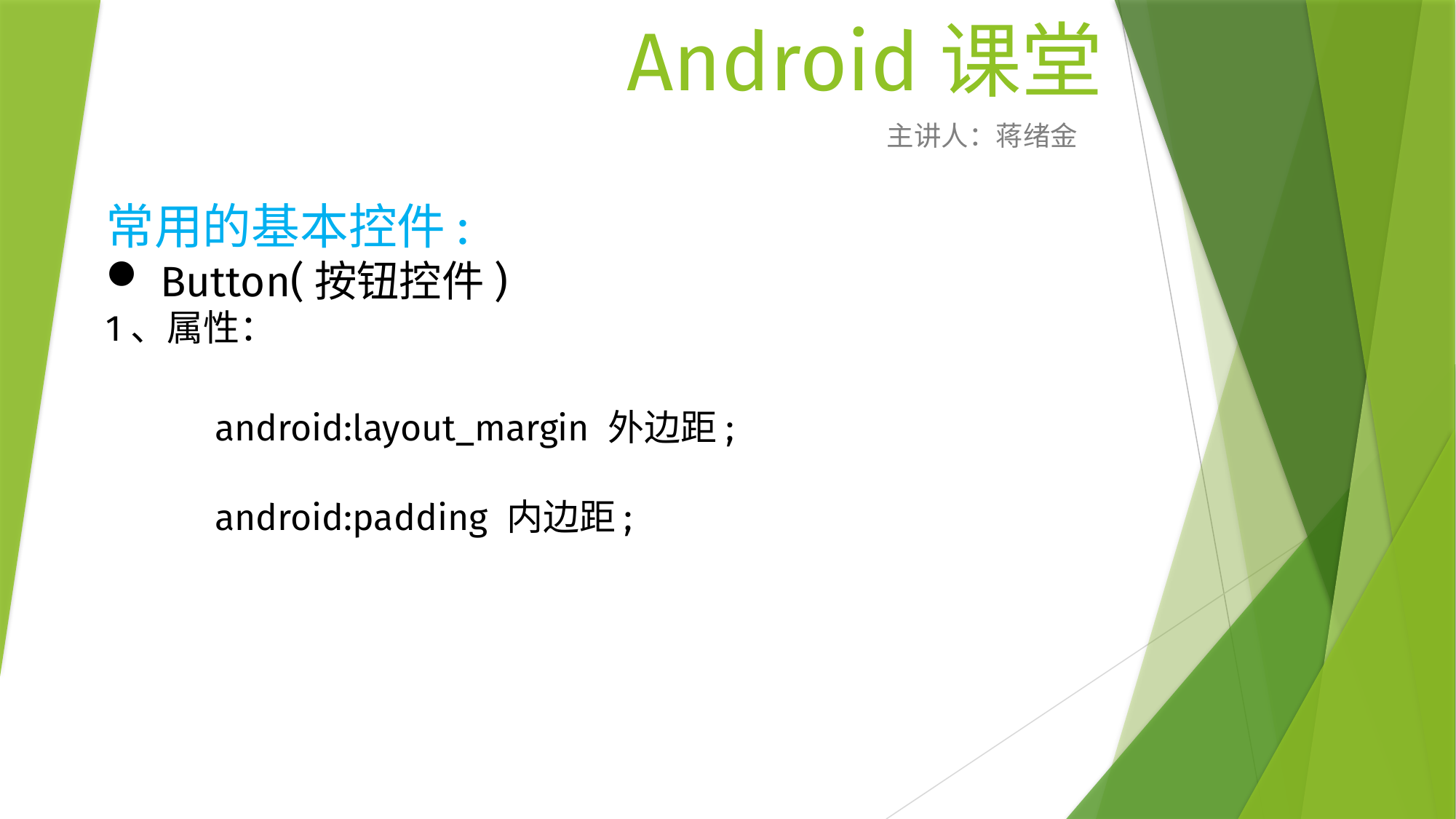

# Android课堂
主讲人：蒋绪金
常用的基本控件:
Button(按钮控件)
1、属性：

	android:layout_margin 外边距;

	android:padding 内边距;